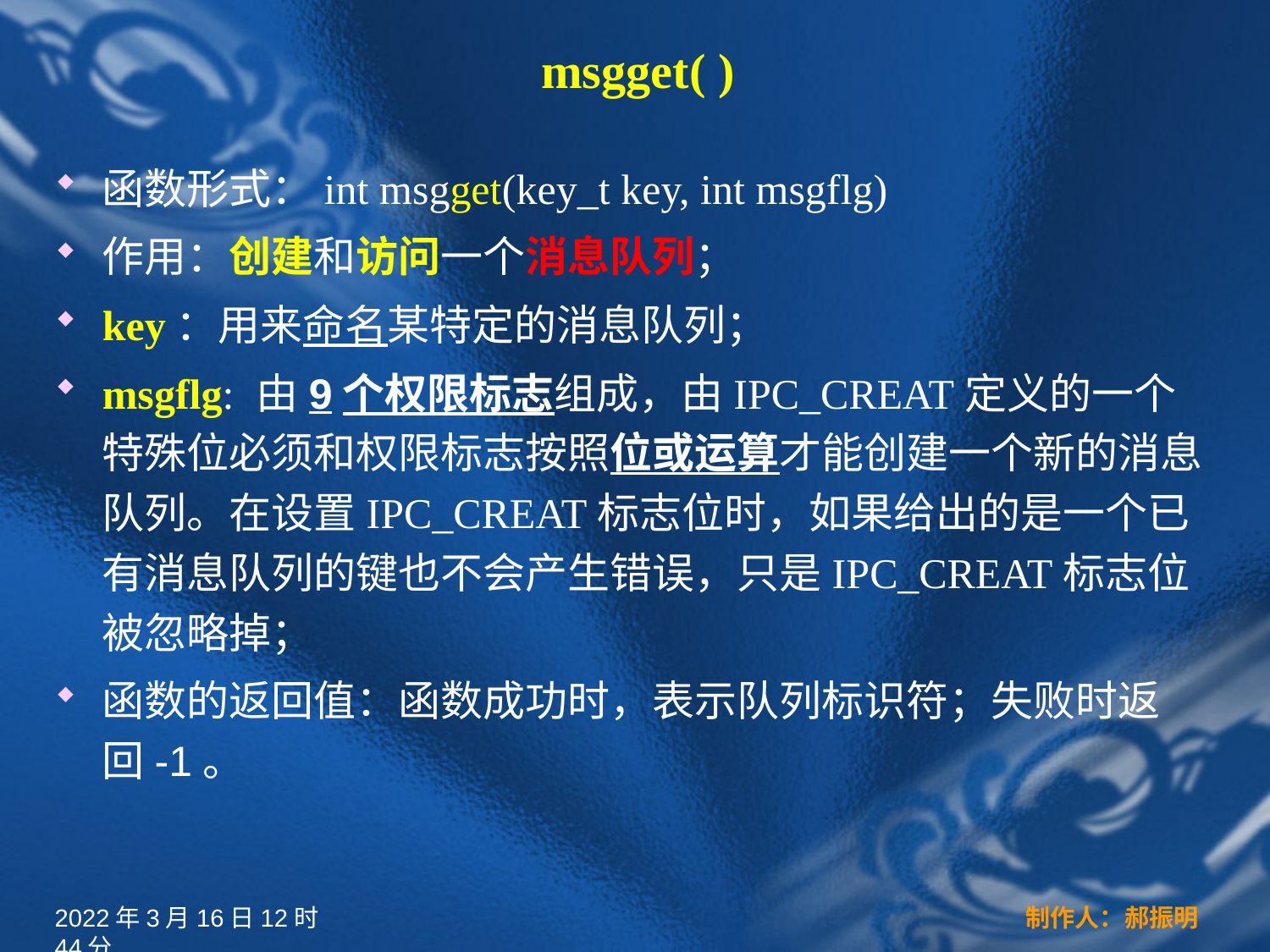

# msgget( )
函数形式：int msgget(key_t key, int msgflg)
作用：创建和访问一个消息队列；
key：用来命名某特定的消息队列；
msgflg: 由9个权限标志组成，由IPC_CREAT定义的一个特殊位必须和权限标志按照位或运算才能创建一个新的消息队列。在设置IPC_CREAT标志位时，如果给出的是一个已有消息队列的键也不会产生错误，只是IPC_CREAT标志位被忽略掉；
函数的返回值：函数成功时，表示队列标识符；失败时返回-1。
2022年3月16日12时44分
制作人：郝振明